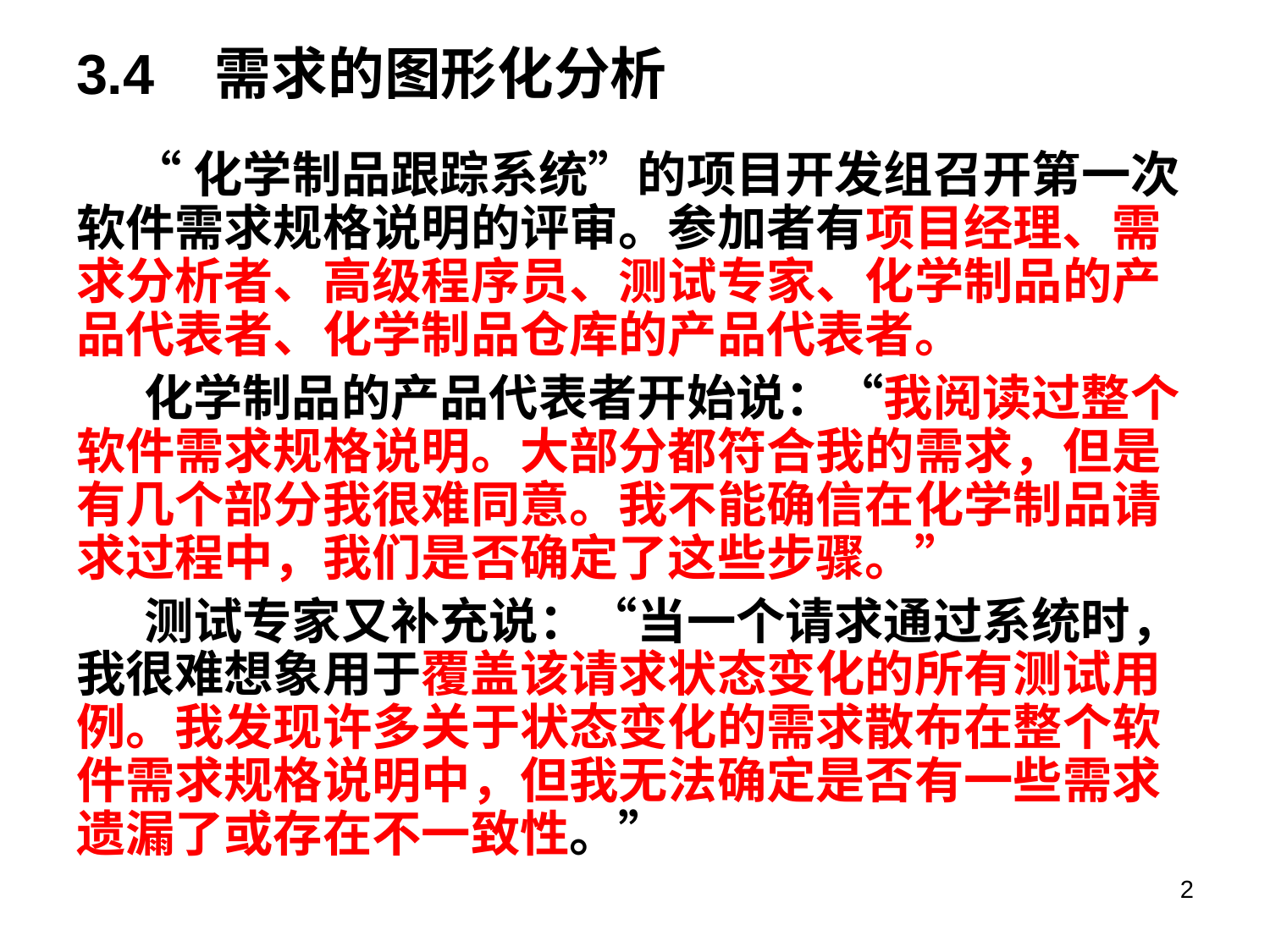

# 3.4   需求的图形化分析
     “化学制品跟踪系统”的项目开发组召开第一次软件需求规格说明的评审。参加者有项目经理、需求分析者、高级程序员、测试专家、化学制品的产品代表者、化学制品仓库的产品代表者。
     化学制品的产品代表者开始说：“我阅读过整个软件需求规格说明。大部分都符合我的需求，但是有几个部分我很难同意。我不能确信在化学制品请求过程中，我们是否确定了这些步骤。”
     测试专家又补充说：“当一个请求通过系统时，我很难想象用于覆盖该请求状态变化的所有测试用例。我发现许多关于状态变化的需求散布在整个软件需求规格说明中，但我无法确定是否有一些需求遗漏了或存在不一致性。”
2